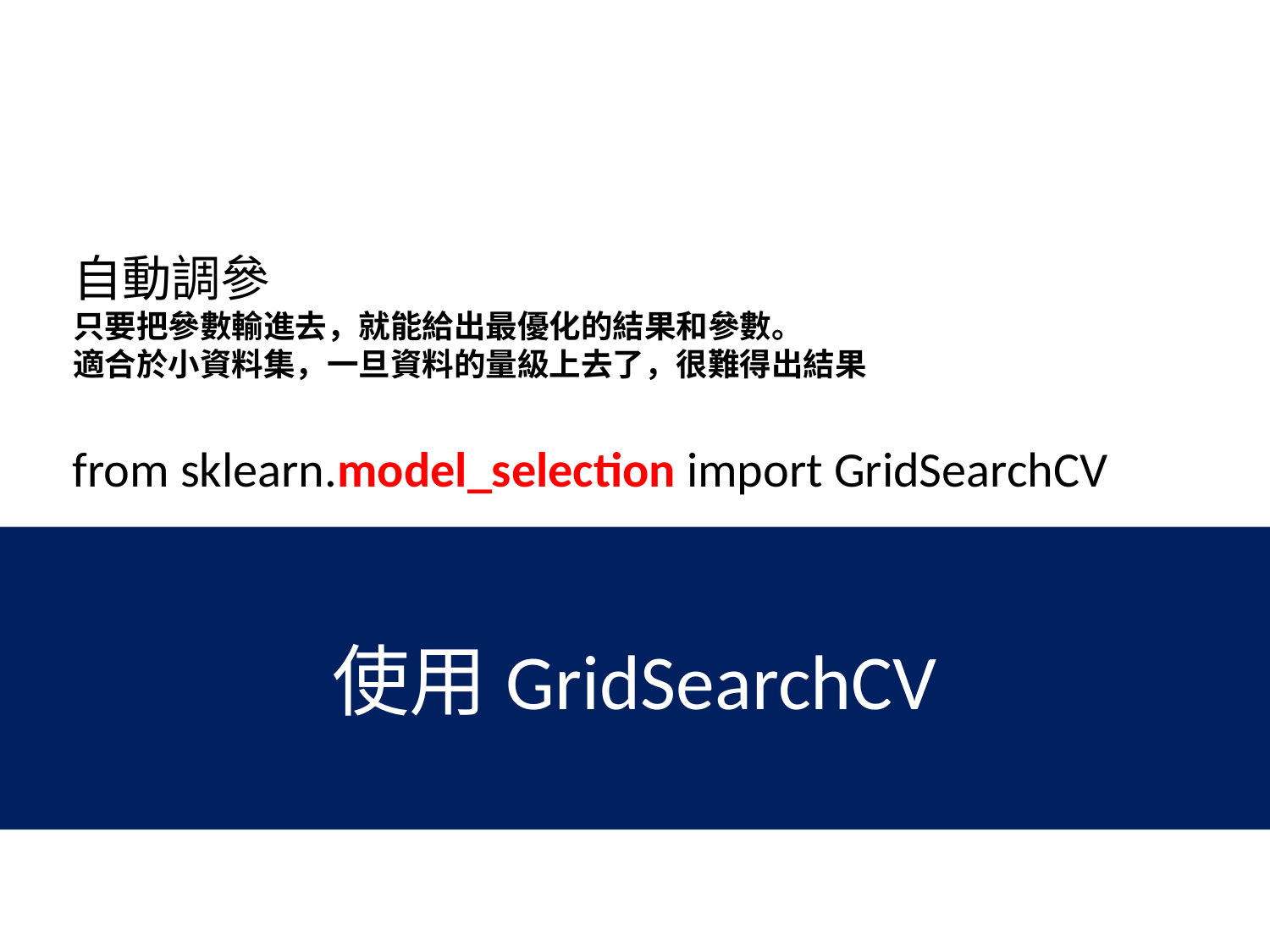

自動調參
只要把參數輸進去，就能給出最優化的結果和參數。
適合於小資料集，一旦資料的量級上去了，很難得出結果
from sklearn.model_selection import GridSearchCV
使用GridSearchCV